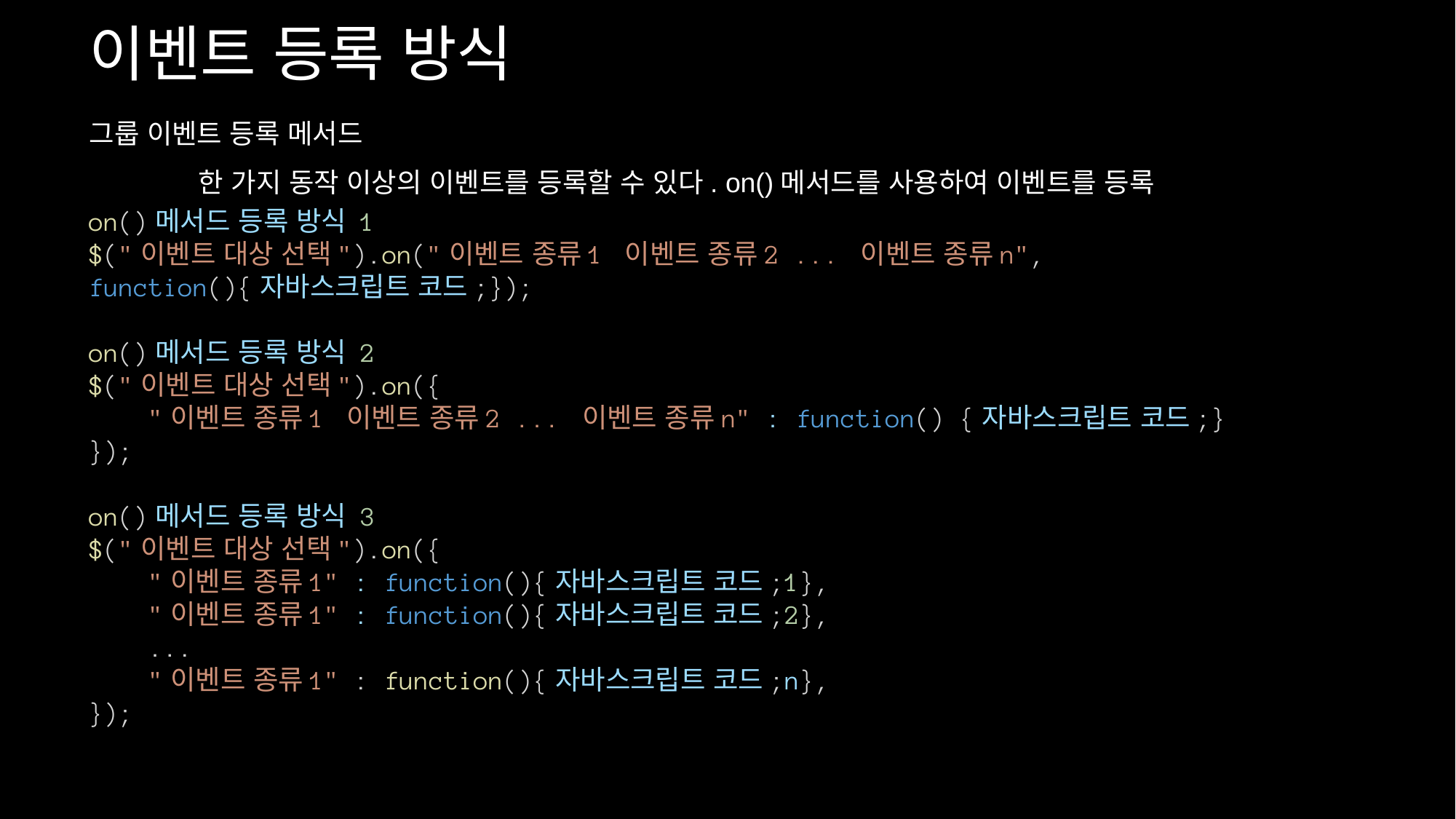

이벤트 등록 방식
그룹 이벤트 등록 메서드
	한 가지 동작 이상의 이벤트를 등록할 수 있다. on()메서드를 사용하여 이벤트를 등록

on()메서드 등록 방식 1
$("이벤트 대상 선택").on("이벤트 종류1 이벤트 종류2 ... 이벤트 종류n",
function(){자바스크립트 코드;});

on()메서드 등록 방식 2
$("이벤트 대상 선택").on({
    "이벤트 종류1 이벤트 종류2 ... 이벤트 종류n" : function() {자바스크립트 코드;}
});

on()메서드 등록 방식 3
$("이벤트 대상 선택").on({
    "이벤트 종류1" : function(){자바스크립트 코드;1},
    "이벤트 종류1" : function(){자바스크립트 코드;2},
    ...
    "이벤트 종류1" : function(){자바스크립트 코드;n},
});